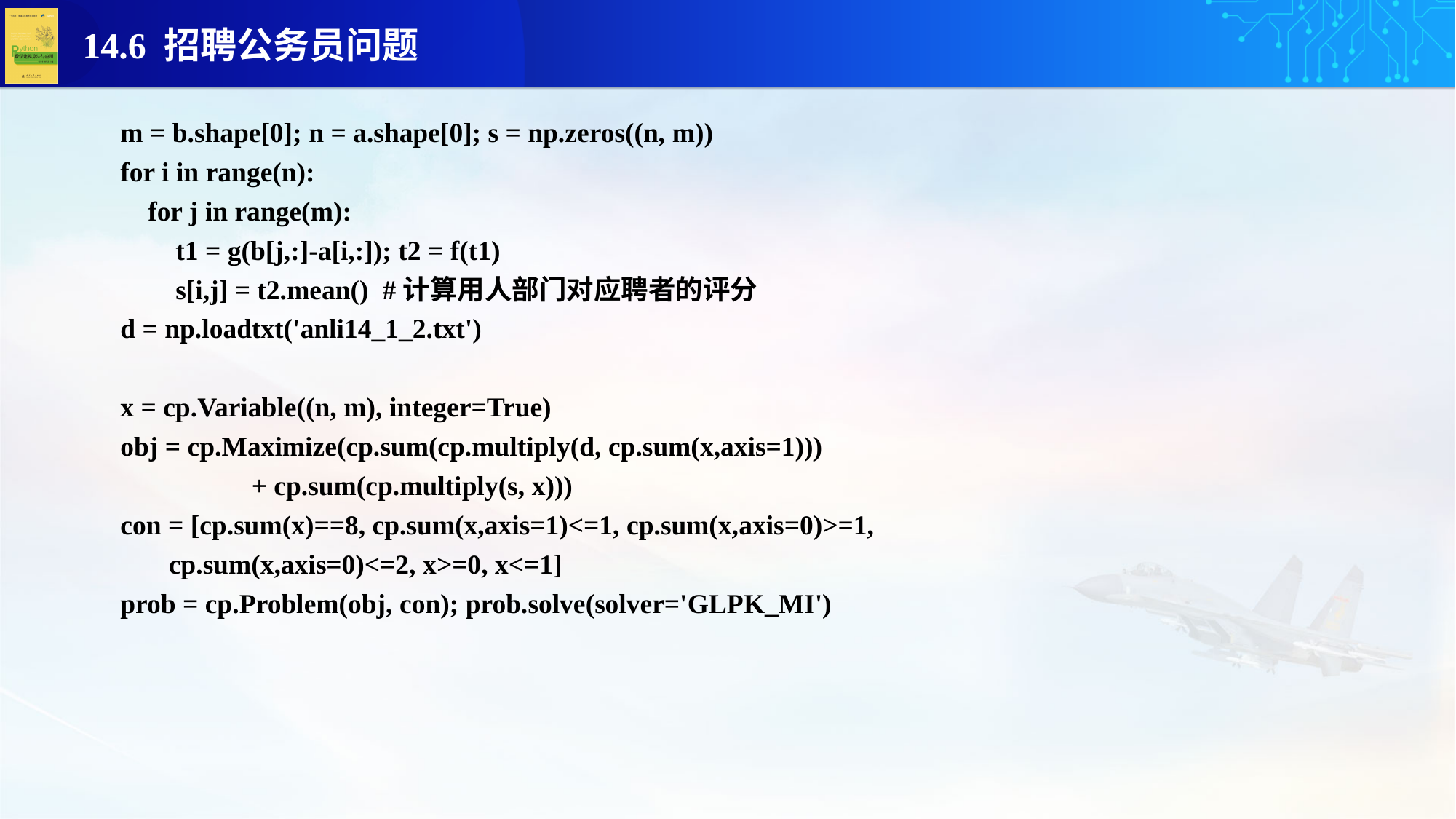

m = b.shape[0]; n = a.shape[0]; s = np.zeros((n, m))
for i in range(n):
    for j in range(m):
        t1 = g(b[j,:]-a[i,:]); t2 = f(t1)
        s[i,j] = t2.mean()  #计算用人部门对应聘者的评分
d = np.loadtxt('anli14_1_2.txt')

x = cp.Variable((n, m), integer=True)
obj = cp.Maximize(cp.sum(cp.multiply(d, cp.sum(x,axis=1)))
                   + cp.sum(cp.multiply(s, x)))
con = [cp.sum(x)==8, cp.sum(x,axis=1)<=1, cp.sum(x,axis=0)>=1,
       cp.sum(x,axis=0)<=2, x>=0, x<=1]
prob = cp.Problem(obj, con); prob.solve(solver='GLPK_MI')